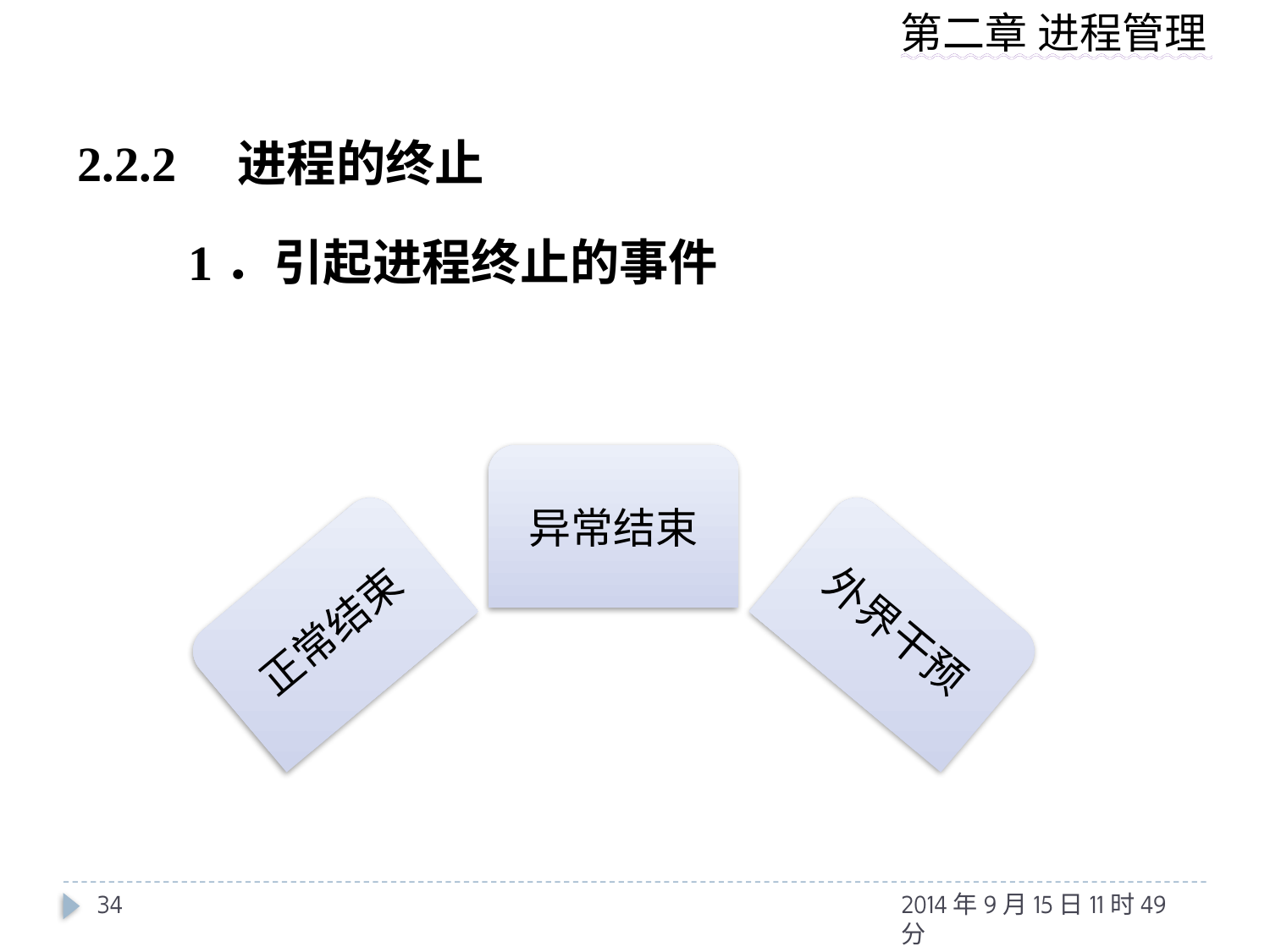

2.2.2　进程的终止
　　1．引起进程终止的事件

正常结束
异常结束
外界干预
34
2014年9月15日11时49分